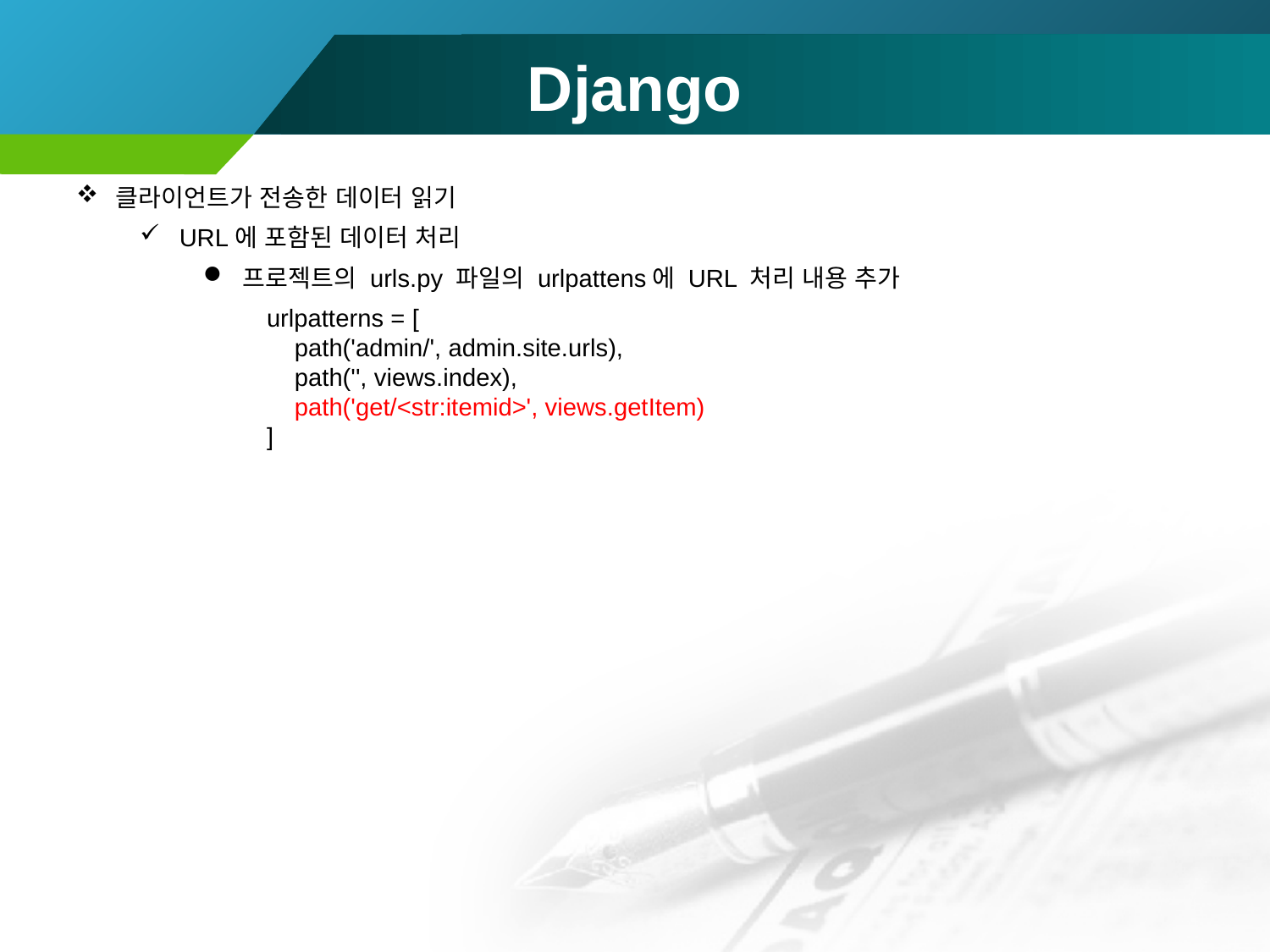

# Django
클라이언트가 전송한 데이터 읽기
URL에 포함된 데이터 처리
프로젝트의 urls.py 파일의 urlpattens에 URL 처리 내용 추가
urlpatterns = [
    path('admin/', admin.site.urls),
    path('', views.index),
    path('get/<str:itemid>', views.getItem)
]